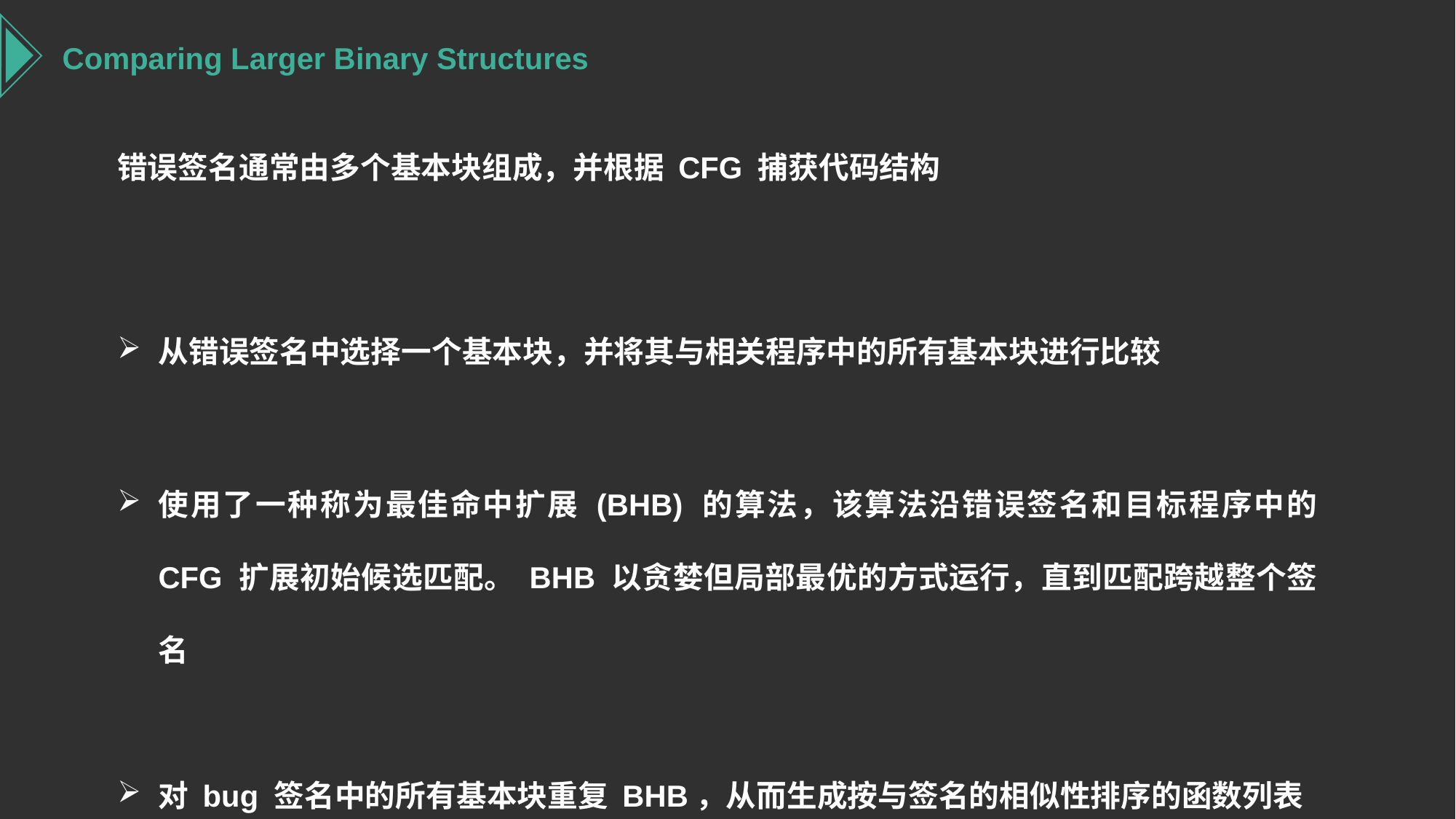

Comparing Larger Binary Structures

错误签名通常由多个基本块组成，并根据 CFG 捕获代码结构
从错误签名中选择一个基本块，并将其与相关程序中的所有基本块进行比较

使用了一种称为最佳命中扩展 (BHB) 的算法，该算法沿错误签名和目标程序中的 CFG 扩展初始候选匹配。 BHB 以贪婪但局部最优的方式运行，直到匹配跨越整个签名

对 bug 签名中的所有基本块重复 BHB，从而生成按与签名的相似性排序的函数列表